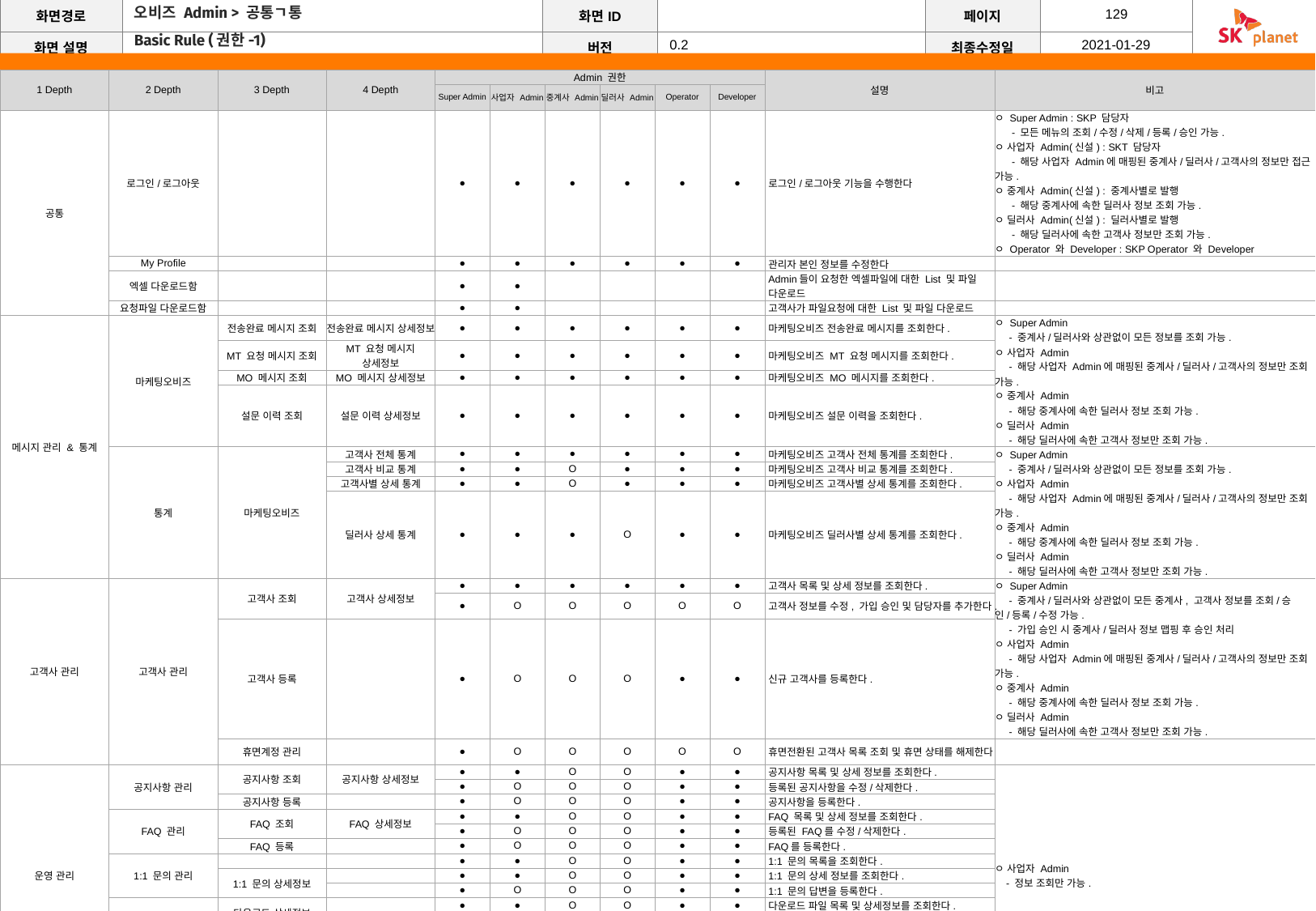

오비즈 Admin > 공통ㄱ통
Basic Rule (권한-1)
| 1 Depth | 2 Depth | 3 Depth | 4 Depth | Admin 권한 |  |  |  |  |  | 설명 | 비고 |
| --- | --- | --- | --- | --- | --- | --- | --- | --- | --- | --- | --- |
|  |  |  |  | Super Admin | 사업자 Admin | 중계사 Admin | 딜러사 Admin | Operator | Developer |  |  |
| 공통 | 로그인/로그아웃 |  |  | ● | ● | ● | ● | ● | ● | 로그인/로그아웃 기능을 수행한다 | ㅇ Super Admin : SKP 담당자 - 모든 메뉴의 조회/수정/삭제/등록/승인 가능. ㅇ 사업자 Admin(신설) : SKT 담당자 - 해당 사업자 Admin에 매핑된 중계사/딜러사/고객사의 정보만 접근 가능. ㅇ 중계사 Admin(신설) : 중계사별로 발행 - 해당 중계사에 속한 딜러사 정보 조회 가능. ㅇ 딜러사 Admin(신설) : 딜러사별로 발행 - 해당 딜러사에 속한 고객사 정보만 조회 가능. ㅇ Operator 와 Developer : SKP Operator 와 Developer |
|  | My Profile |  |  | ● | ● | ● | ● | ● | ● | 관리자 본인 정보를 수정한다 |  |
|  | 엑셀 다운로드함 |  |  | ● | ● |  |  |  |  | Admin들이 요청한 엑셀파일에 대한 List 및 파일 다운로드 |  |
|  | 요청파일 다운로드함 |  |  | ● | ● |  |  |  |  | 고객사가 파일요청에 대한 List 및 파일 다운로드 |  |
| 메시지 관리 & 통계 | 마케팅오비즈 | 전송완료 메시지 조회 | 전송완료 메시지 상세정보 | ● | ● | ● | ● | ● | ● | 마케팅오비즈 전송완료 메시지를 조회한다. | ㅇ Super Admin - 중계사/딜러사와 상관없이 모든 정보를 조회 가능. ㅇ 사업자 Admin - 해당 사업자 Admin에 매핑된 중계사/딜러사/고객사의 정보만 조회 가능. ㅇ 중계사 Admin - 해당 중계사에 속한 딜러사 정보 조회 가능. ㅇ 딜러사 Admin - 해당 딜러사에 속한 고객사 정보만 조회 가능. |
|  |  | MT 요청 메시지 조회 | MT 요청 메시지 상세정보 | ● | ● | ● | ● | ● | ● | 마케팅오비즈 MT 요청 메시지를 조회한다. |  |
|  |  | MO 메시지 조회 | MO 메시지 상세정보 | ● | ● | ● | ● | ● | ● | 마케팅오비즈 MO 메시지를 조회한다. |  |
|  |  | 설문 이력 조회 | 설문 이력 상세정보 | ● | ● | ● | ● | ● | ● | 마케팅오비즈 설문 이력을 조회한다. |  |
|  | 통계 | 마케팅오비즈 | 고객사 전체 통계 | ● | ● | ● | ● | ● | ● | 마케팅오비즈 고객사 전체 통계를 조회한다. | ㅇ Super Admin - 중계사/딜러사와 상관없이 모든 정보를 조회 가능. ㅇ 사업자 Admin - 해당 사업자 Admin에 매핑된 중계사/딜러사/고객사의 정보만 조회 가능. ㅇ 중계사 Admin - 해당 중계사에 속한 딜러사 정보 조회 가능. ㅇ 딜러사 Admin - 해당 딜러사에 속한 고객사 정보만 조회 가능. |
|  |  |  | 고객사 비교 통계 | ● | ● | O | ● | ● | ● | 마케팅오비즈 고객사 비교 통계를 조회한다. |  |
|  |  |  | 고객사별 상세 통계 | ● | ● | O | ● | ● | ● | 마케팅오비즈 고객사별 상세 통계를 조회한다. |  |
|  |  |  | 딜러사 상세 통계 | ● | ● | ● | O | ● | ● | 마케팅오비즈 딜러사별 상세 통계를 조회한다. |  |
| 고객사 관리 | 고객사 관리 | 고객사 조회 | 고객사 상세정보 | ● | ● | ● | ● | ● | ● | 고객사 목록 및 상세 정보를 조회한다. | ㅇ Super Admin - 중계사/딜러사와 상관없이 모든 중계사, 고객사 정보를 조회/승인/등록/수정 가능. - 가입 승인 시 중계사/딜러사 정보 맵핑 후 승인 처리 ㅇ 사업자 Admin - 해당 사업자 Admin에 매핑된 중계사/딜러사/고객사의 정보만 조회 가능. ㅇ 중계사 Admin - 해당 중계사에 속한 딜러사 정보 조회 가능. ㅇ 딜러사 Admin - 해당 딜러사에 속한 고객사 정보만 조회 가능. |
|  |  |  |  | ● | O | O | O | O | O | 고객사 정보를 수정, 가입 승인 및 담당자를 추가한다. |  |
|  |  | 고객사 등록 |  | ● | O | O | O | ● | ● | 신규 고객사를 등록한다. |  |
|  |  | 휴면계정 관리 |  | ● | O | O | O | O | O | 휴면전환된 고객사 목록 조회 및 휴면 상태를 해제한다. |  |
| 운영 관리 | 공지사항 관리 | 공지사항 조회 | 공지사항 상세정보 | ● | ● | O | O | ● | ● | 공지사항 목록 및 상세 정보를 조회한다. | ㅇ 사업자 Admin - 정보 조회만 가능. |
|  |  |  |  | ● | O | O | O | ● | ● | 등록된 공지사항을 수정/삭제한다. |  |
|  |  | 공지사항 등록 |  | ● | O | O | O | ● | ● | 공지사항을 등록한다. |  |
|  | FAQ 관리 | FAQ 조회 | FAQ 상세정보 | ● | ● | O | O | ● | ● | FAQ 목록 및 상세 정보를 조회한다. |  |
|  |  |  |  | ● | O | O | O | ● | ● | 등록된 FAQ를 수정/삭제한다. |  |
|  |  | FAQ 등록 |  | ● | O | O | O | ● | ● | FAQ를 등록한다. |  |
|  | 1:1 문의 관리 |  |  | ● | ● | O | O | ● | ● | 1:1 문의 목록을 조회한다. |  |
|  |  | 1:1 문의 상세정보 |  | ● | ● | O | O | ● | ● | 1:1 문의 상세 정보를 조회한다. |  |
|  |  |  |  | ● | O | O | O | ● | ● | 1:1 문의 답변을 등록한다. |  |
|  | 다운로드 관리 | 다운로드 상세정보 |  | ● | ● | O | O | ● | ● | 다운로드 파일 목록 및 상세정보를 조회한다. |  |
|  |  |  |  | ● | O | O | O | ● | ● | 등록된 파일을 수정/삭제한다. |  |
|  |  | 다운로드 추가 |  | ● | O | O | O | ● | ● | 고객사에게 배포할 문서 및 파일 등을 등록한다. |  |
|  | 이벤트 관리 | 이벤트 조회 | 이벤트 상세정보 | ● | ● | O | O | ● | ● | 이벤트 목록 및 상세 정보를 조회한다. |  |
|  |  |  |  | ● | O | O | O | ● | ● | 등록된 이벤트를 수정한다. |  |
|  |  | 이벤트 등록 |  | ● | O | O | O | ● | ● | 신규 이벤트를 등록한다. |  |
| ※ 구글 애널리틱스 계정은 중계사 별도 요청 시에 부여함. |  |  |  |  |  |  |  |  |  |  |  |